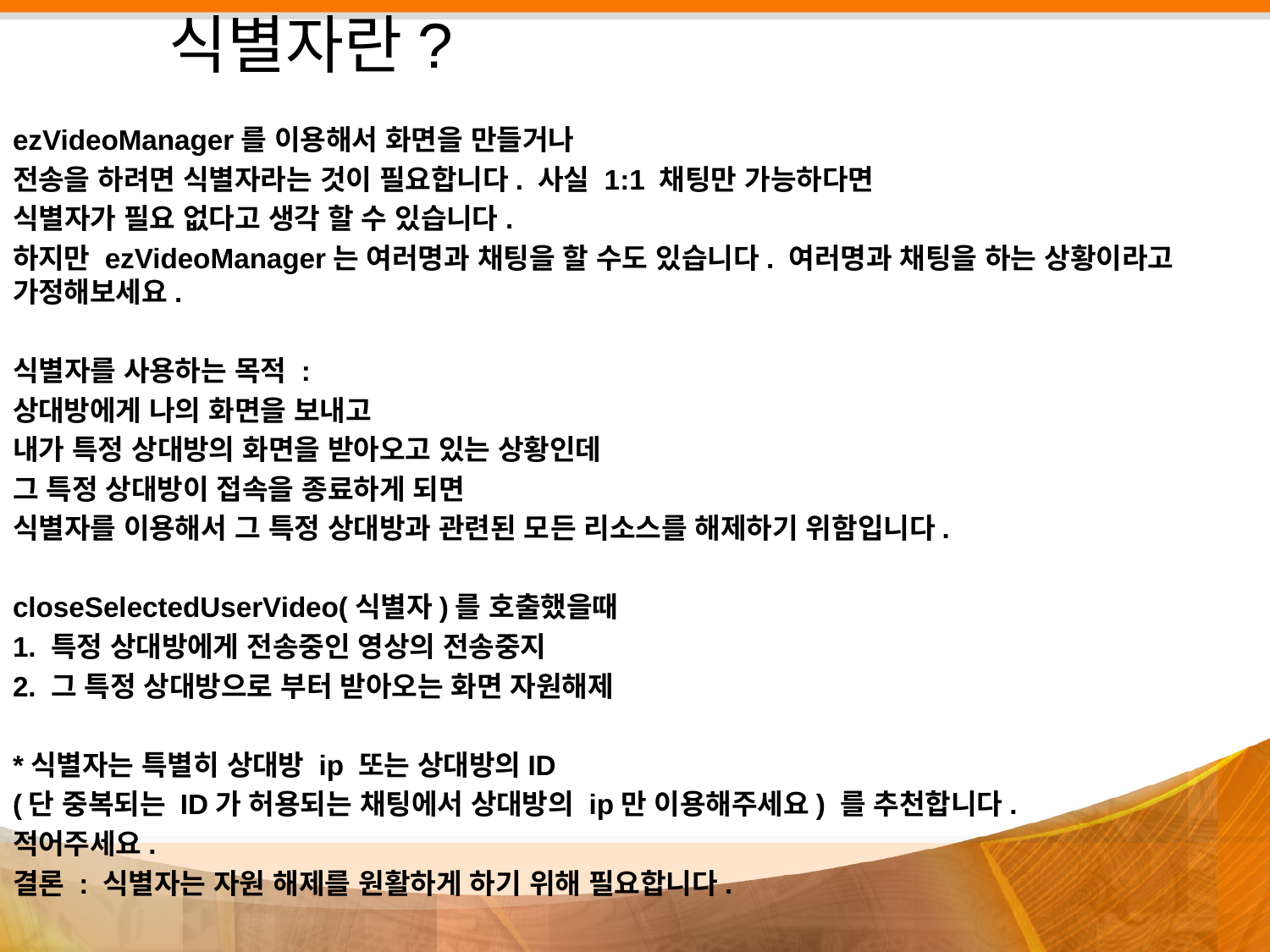

# 식별자란?

ezVideoManager를 이용해서 화면을 만들거나
전송을 하려면 식별자라는 것이 필요합니다. 사실 1:1 채팅만 가능하다면
식별자가 필요 없다고 생각 할 수 있습니다.
하지만 ezVideoManager는 여러명과 채팅을 할 수도 있습니다. 여러명과 채팅을 하는 상황이라고 가정해보세요.

식별자를 사용하는 목적 :
상대방에게 나의 화면을 보내고
내가 특정 상대방의 화면을 받아오고 있는 상황인데
그 특정 상대방이 접속을 종료하게 되면
식별자를 이용해서 그 특정 상대방과 관련된 모든 리소스를 해제하기 위함입니다.

closeSelectedUserVideo(식별자)를 호출했을때
1. 특정 상대방에게 전송중인 영상의 전송중지
2. 그 특정 상대방으로 부터 받아오는 화면 자원해제

*식별자는 특별히 상대방 ip 또는 상대방의ID
(단 중복되는 ID가 허용되는 채팅에서 상대방의 ip만 이용해주세요) 를 추천합니다.
적어주세요.
결론 : 식별자는 자원 해제를 원활하게 하기 위해 필요합니다.